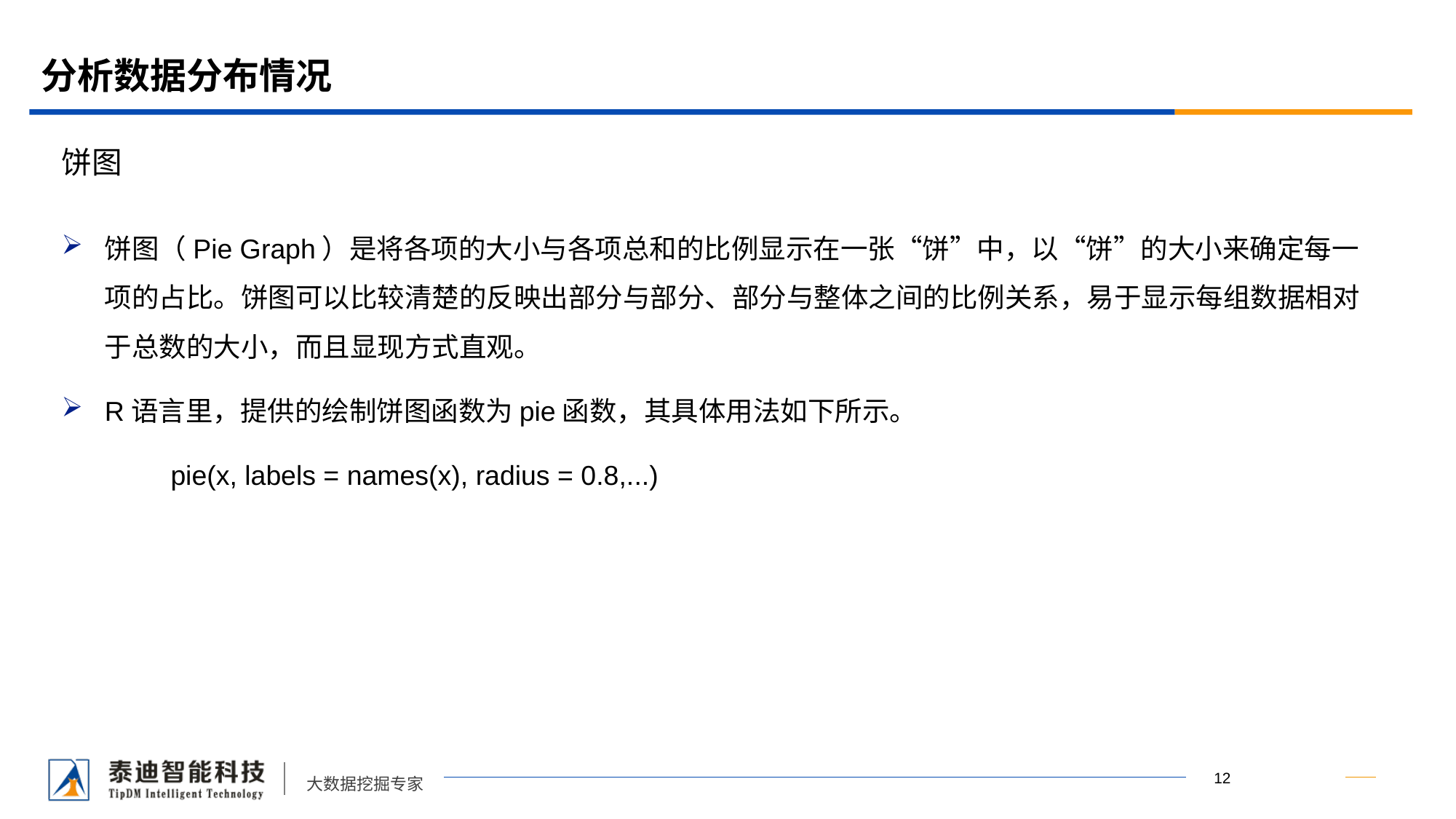

# 分析数据分布情况
饼图
饼图（Pie Graph）是将各项的大小与各项总和的比例显示在一张“饼”中，以“饼”的大小来确定每一项的占比。饼图可以比较清楚的反映出部分与部分、部分与整体之间的比例关系，易于显示每组数据相对于总数的大小，而且显现方式直观。
R语言里，提供的绘制饼图函数为pie函数，其具体用法如下所示。
	pie(x, labels = names(x), radius = 0.8,...)